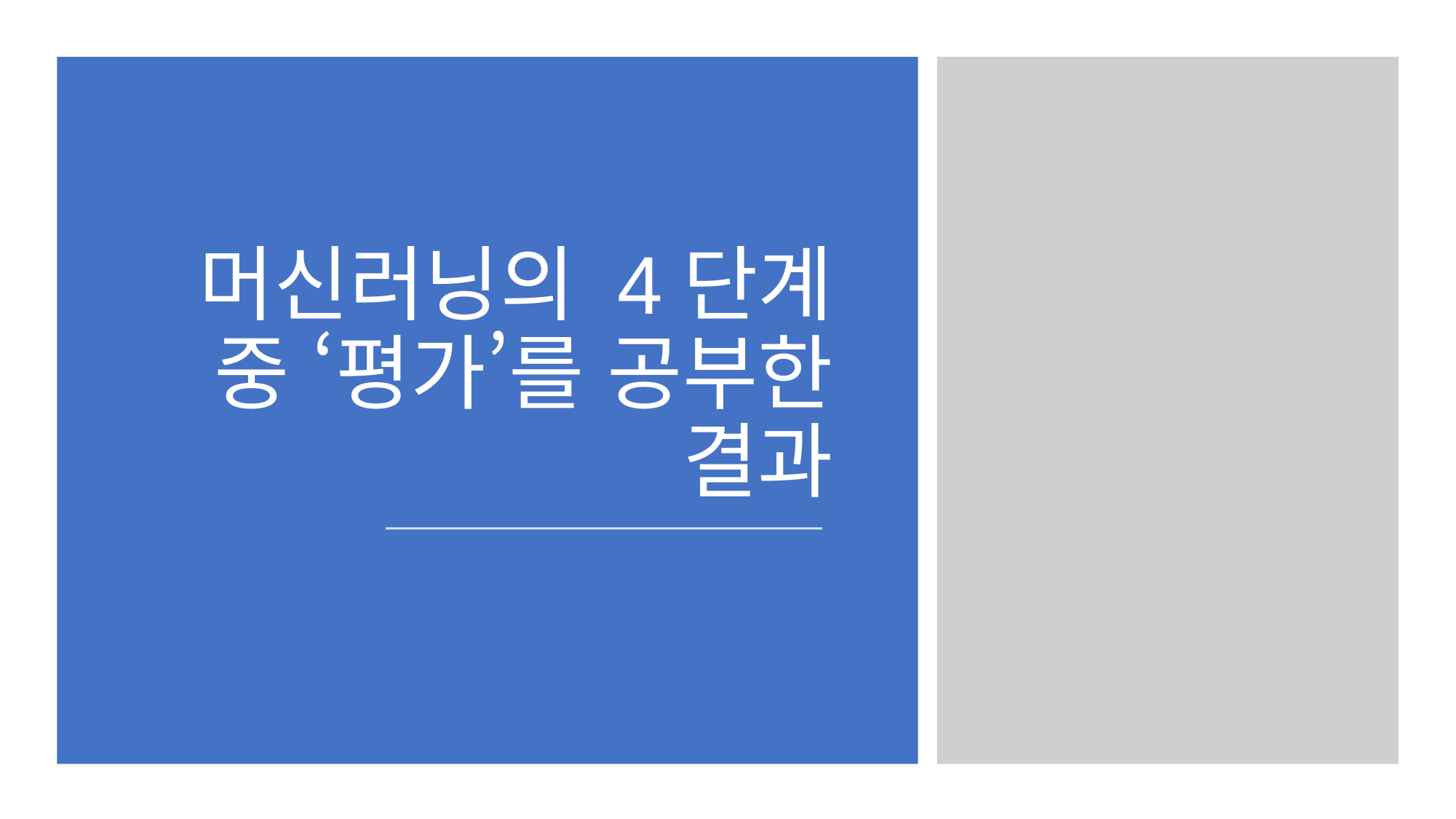

# 머신러닝의 4단계 중 ‘평가’를 공부한 결과